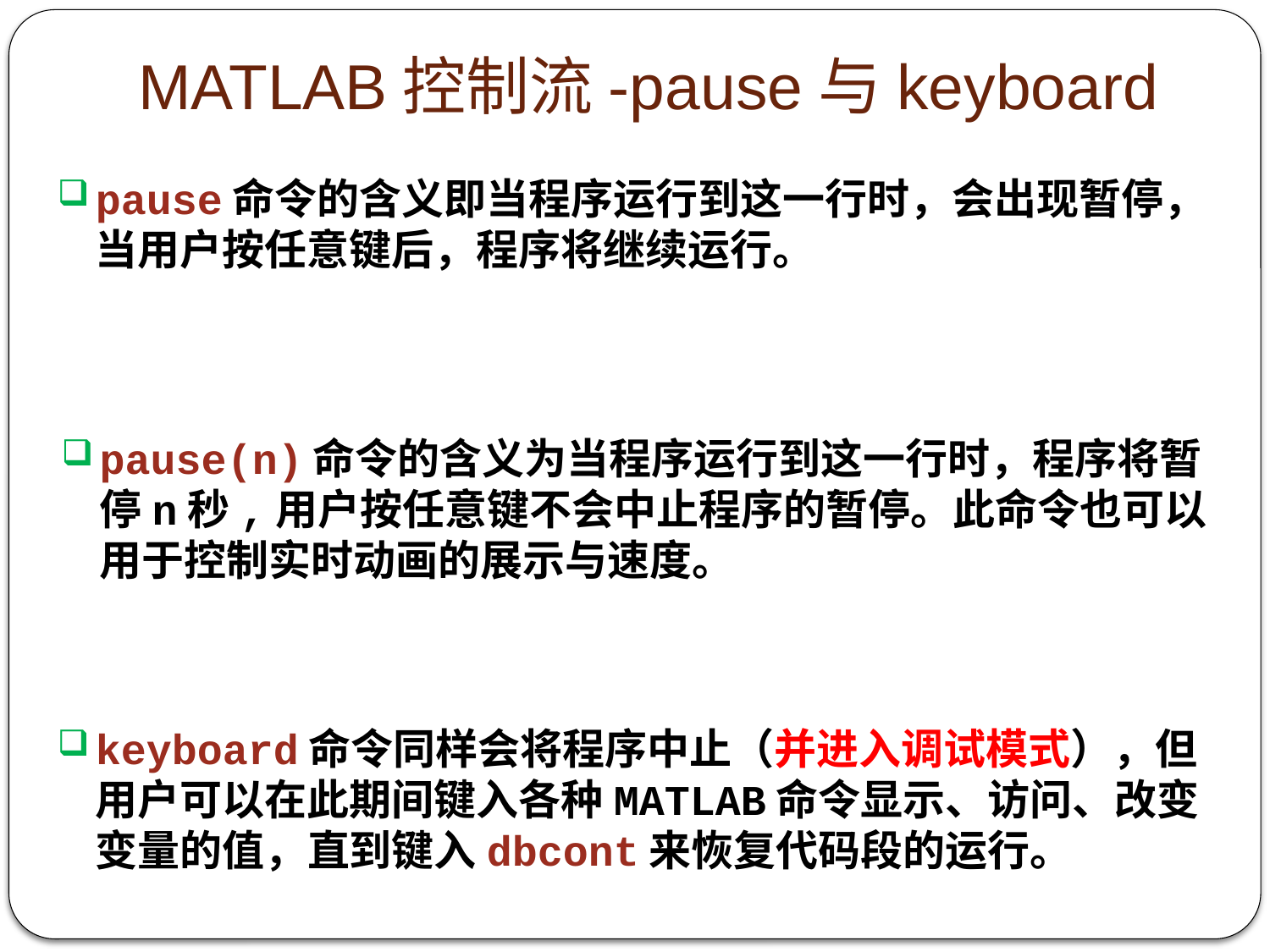

# MATLAB控制流-pause与keyboard
pause命令的含义即当程序运行到这一行时，会出现暂停，当用户按任意键后，程序将继续运行。
pause(n)命令的含义为当程序运行到这一行时，程序将暂停n秒,用户按任意键不会中止程序的暂停。此命令也可以用于控制实时动画的展示与速度。
keyboard命令同样会将程序中止（并进入调试模式），但用户可以在此期间键入各种MATLAB命令显示、访问、改变变量的值，直到键入dbcont来恢复代码段的运行。